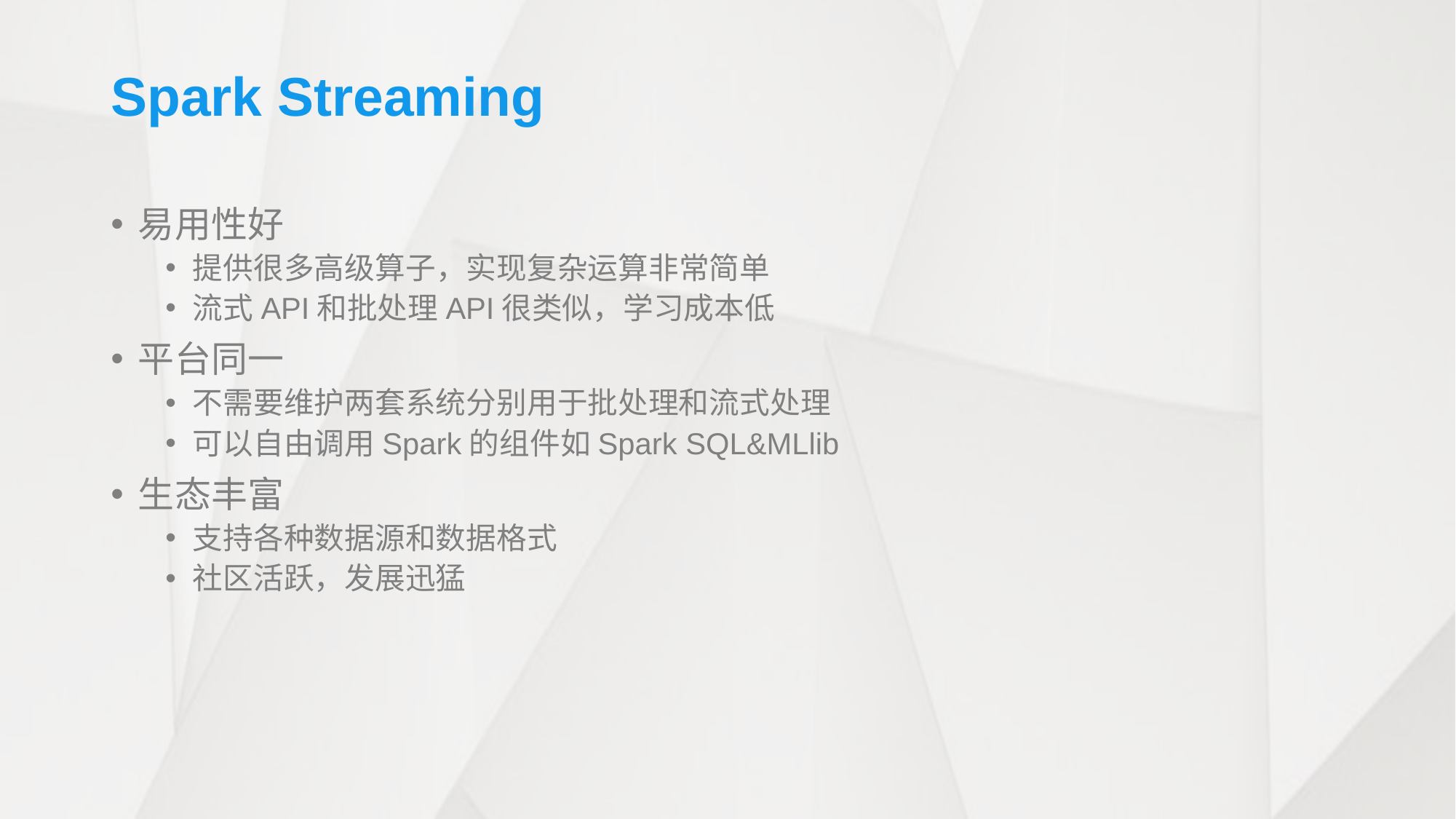

# Spark Streaming
易用性好
提供很多高级算子，实现复杂运算非常简单
流式API和批处理API很类似，学习成本低
平台同一
不需要维护两套系统分别用于批处理和流式处理
可以自由调用Spark的组件如Spark SQL&MLlib
生态丰富
支持各种数据源和数据格式
社区活跃，发展迅猛